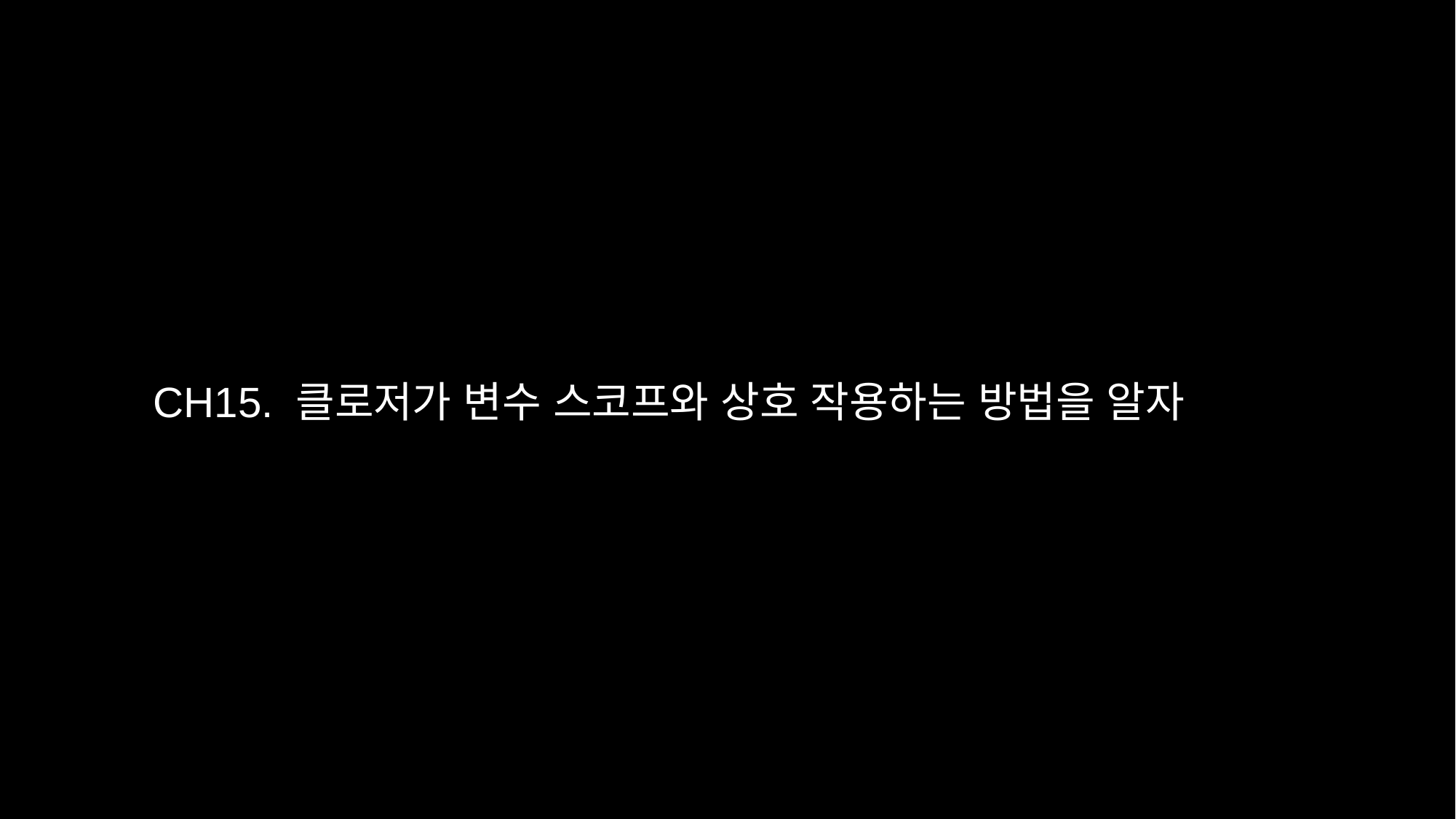

CH15. 클로저가 변수 스코프와 상호 작용하는 방법을 알자